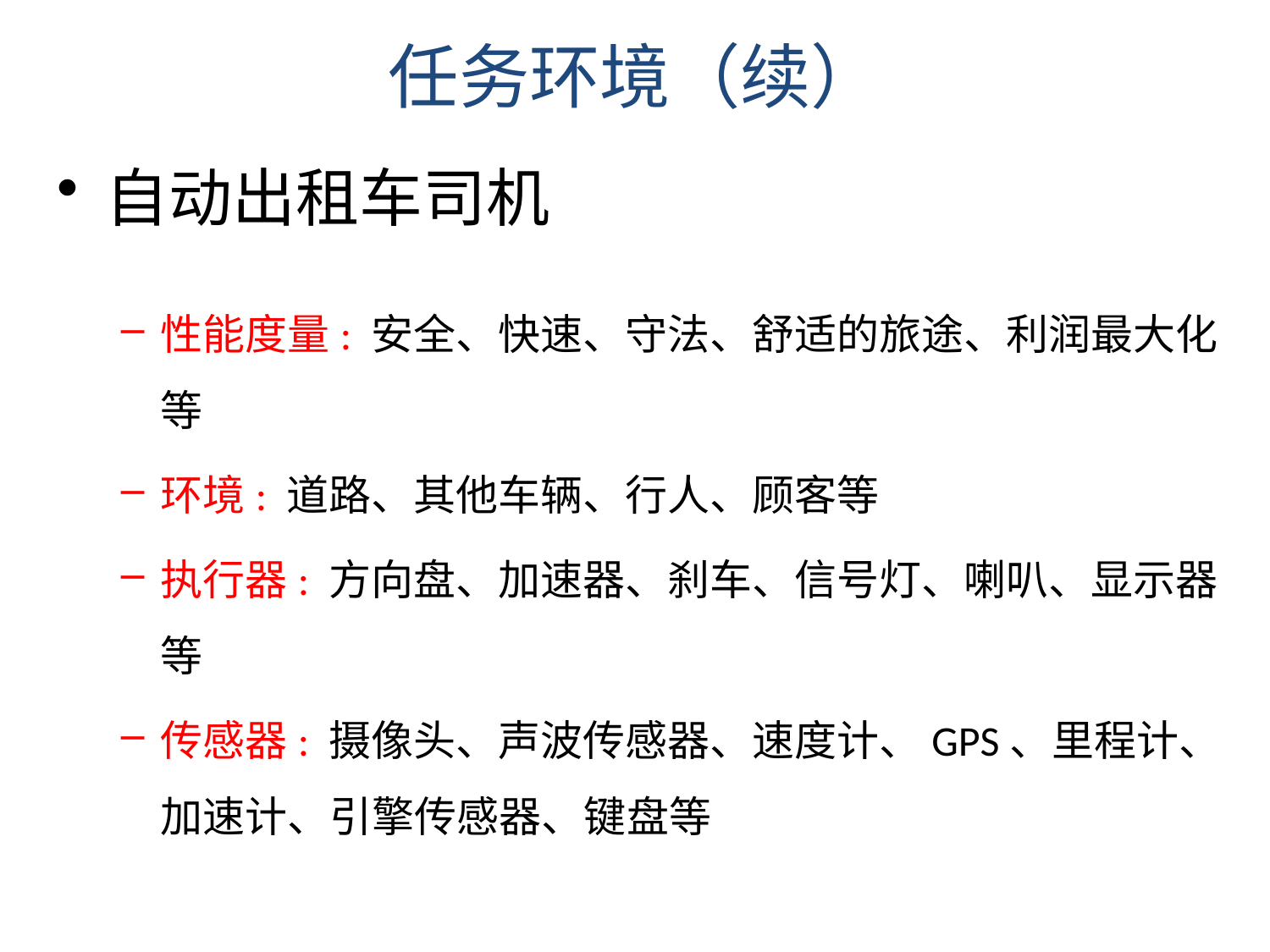

任务环境（续）
自动出租车司机

性能度量: 安全、快速、守法、舒适的旅途、利润最大化等
环境: 道路、其他车辆、行人、顾客等
执行器: 方向盘、加速器、刹车、信号灯、喇叭、显示器等
传感器: 摄像头、声波传感器、速度计、GPS、里程计、加速计、引擎传感器、键盘等